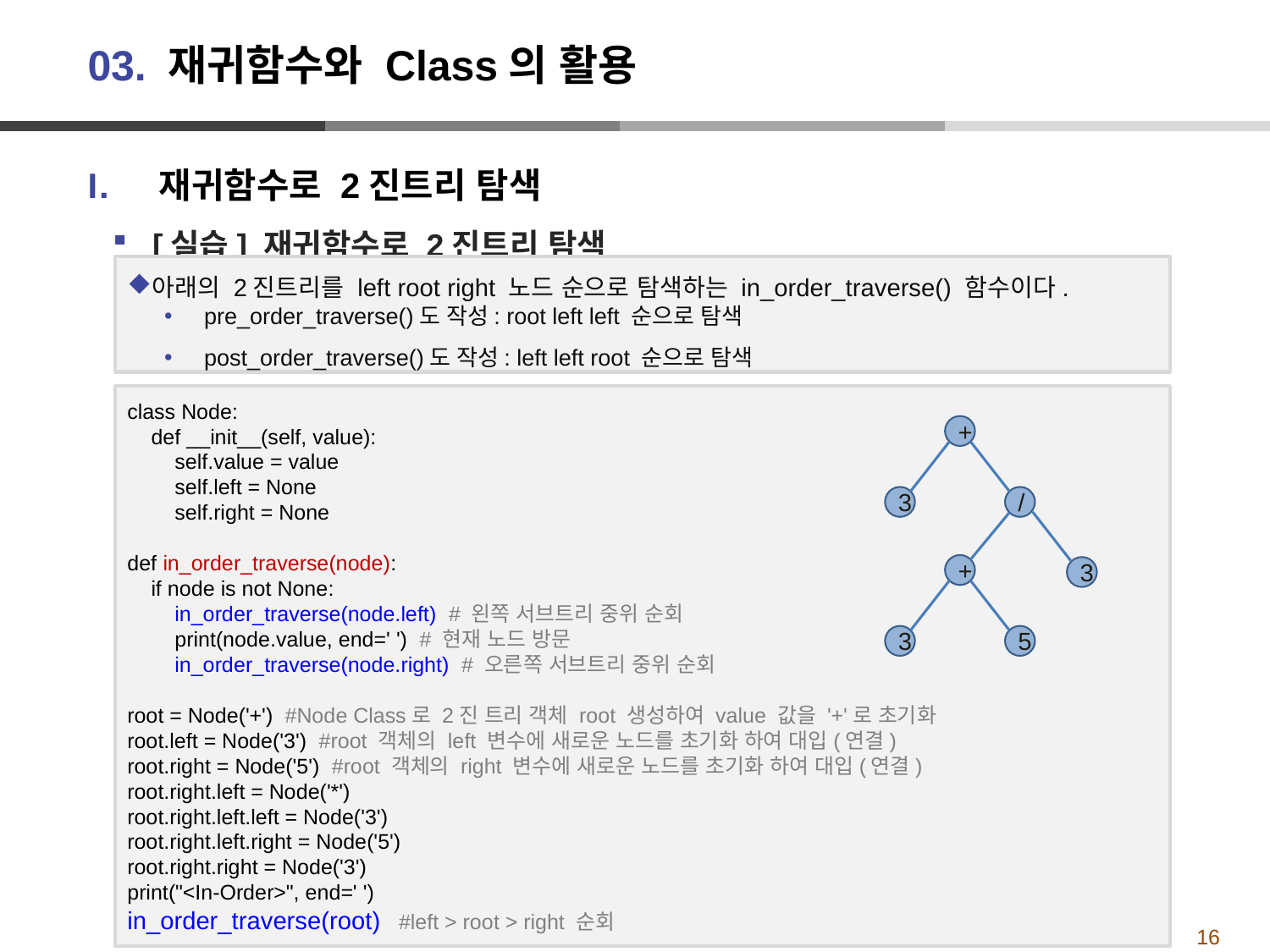

# 03. 재귀함수와 Class의 활용
재귀함수로 2진트리 탐색
[실습] 재귀함수로 2진트리 탐색
아래의 2진트리를 left root right 노드 순으로 탐색하는 in_order_traverse() 함수이다.
pre_order_traverse()도 작성: root left left 순으로 탐색
post_order_traverse()도 작성: left left root 순으로 탐색
class Node:
    def __init__(self, value):
        self.value = value
        self.left = None
        self.right = None

def in_order_traverse(node):
    if node is not None:
        in_order_traverse(node.left)  # 왼쪽 서브트리 중위 순회
        print(node.value, end=' ')  # 현재 노드 방문
        in_order_traverse(node.right)  # 오른쪽 서브트리 중위 순회

root = Node('+')  #Node Class로 2진 트리 객체 root 생성하여 value 값을 '+'로 초기화
root.left = Node('3')  #root 객체의 left 변수에 새로운 노드를 초기화 하여 대입(연결)
root.right = Node('5')  #root 객체의 right 변수에 새로운 노드를 초기화 하여 대입(연결)
root.right.left = Node('*')
root.right.left.left = Node('3')
root.right.left.right = Node('5')
root.right.right = Node('3')
print("<In-Order>", end=' ')
in_order_traverse(root)   #left > root > right 순회
+
3
/
+
3
5
3